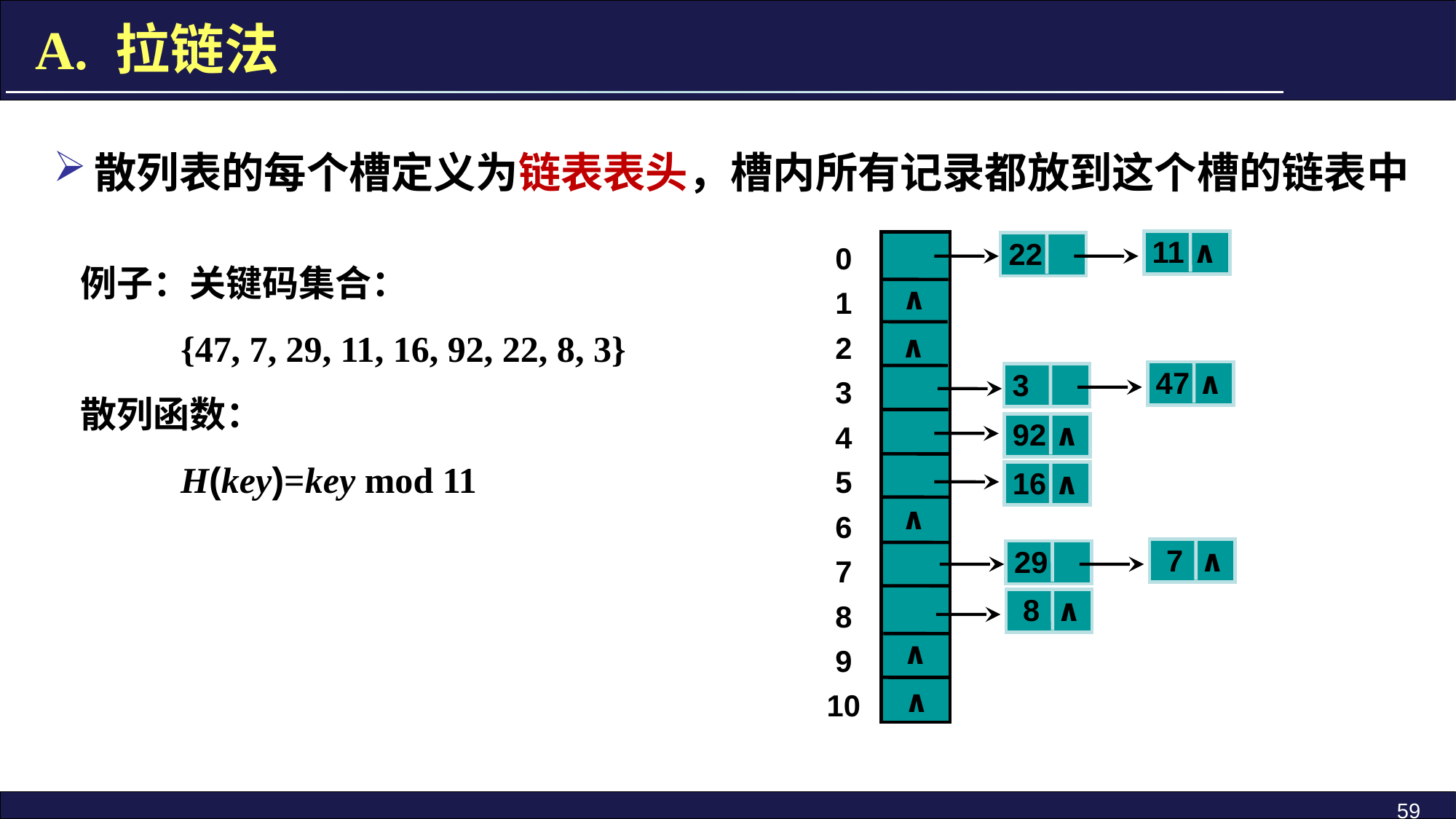

A. 拉链法
散列表的每个槽定义为链表表头，槽内所有记录都放到这个槽的链表中
 0
 1
 2
 3
 4
 5
 6
 7
 8
 9
10
 11 ∧

 22

∧
∧
 47 ∧

 3

 92 ∧

 16 ∧

∧
 7  ∧

 29

 8  ∧

∧
∧
例子：关键码集合：
           {47, 7, 29, 11, 16, 92, 22, 8, 3}
散列函数：
           H(key)=key mod 11
59